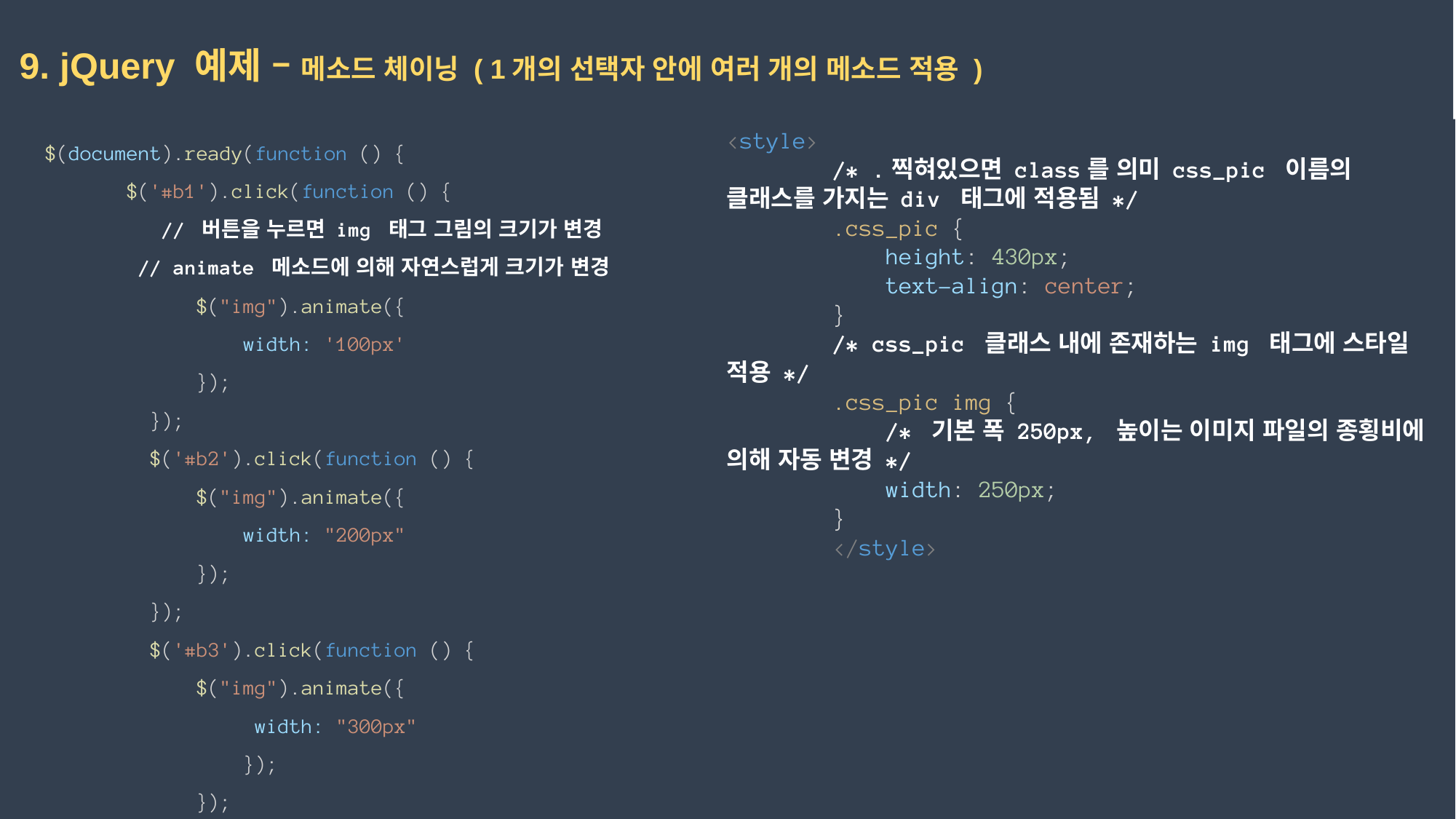

9. jQuery 예제 – 메소드 체이닝 ( 1개의 선택자 안에 여러 개의 메소드 적용 )
<style>
        /* .찍혀있으면 class를 의미 css_pic 이름의 클래스를 가지는 div 태그에 적용됨 */
        .css_pic {
            height: 430px;
            text-align: center;
        }
        /* css_pic 클래스 내에 존재하는 img 태그에 스타일 적용 */
        .css_pic img {
            /* 기본 폭 250px, 높이는 이미지 파일의 종횡비에 의해 자동 변경 */
            width: 250px;
        }
        </style>
   $(document).ready(function () {
          $('#b1').click(function () {
             // 버튼을 누르면 img 태그 그림의 크기가 변경
           // animate 메소드에 의해 자연스럽게 크기가 변경
                $("img").animate({
                    width: '100px'
                });
            });
            $('#b2').click(function () {
                $("img").animate({
                    width: "200px"
                });
            });
            $('#b3').click(function () {
                $("img").animate({
                     width: "300px"
                    });
                });
            });

2023-02-22
권민지